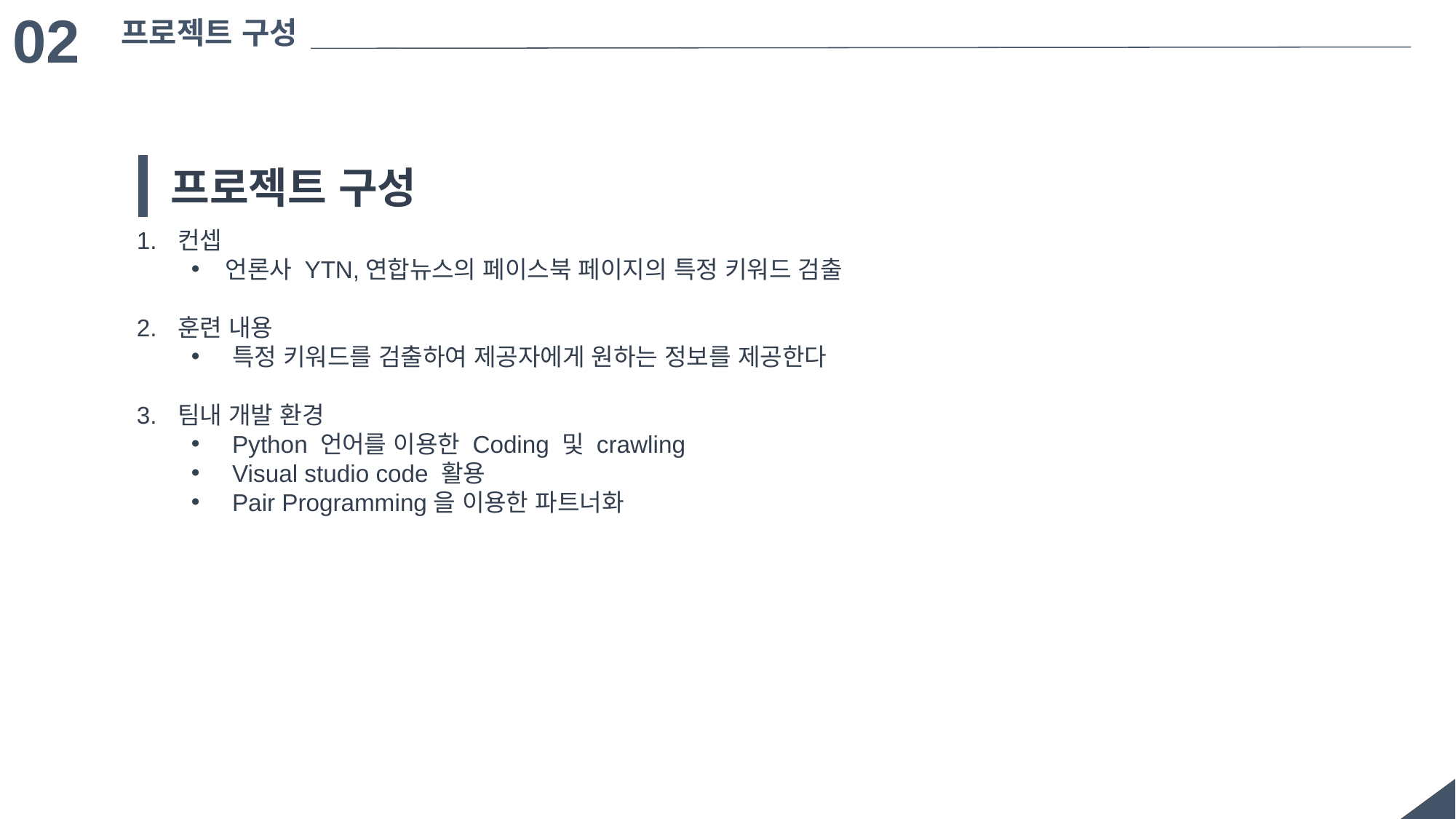

02
프로젝트 구성

프로젝트 구성
컨셉
언론사 YTN,연합뉴스의 페이스북 페이지의 특정 키워드 검출

훈련 내용
특정 키워드를 검출하여 제공자에게 원하는 정보를 제공한다

팀내 개발 환경
Python 언어를 이용한 Coding 및 crawling
Visual studio code 활용
Pair Programming을 이용한 파트너화